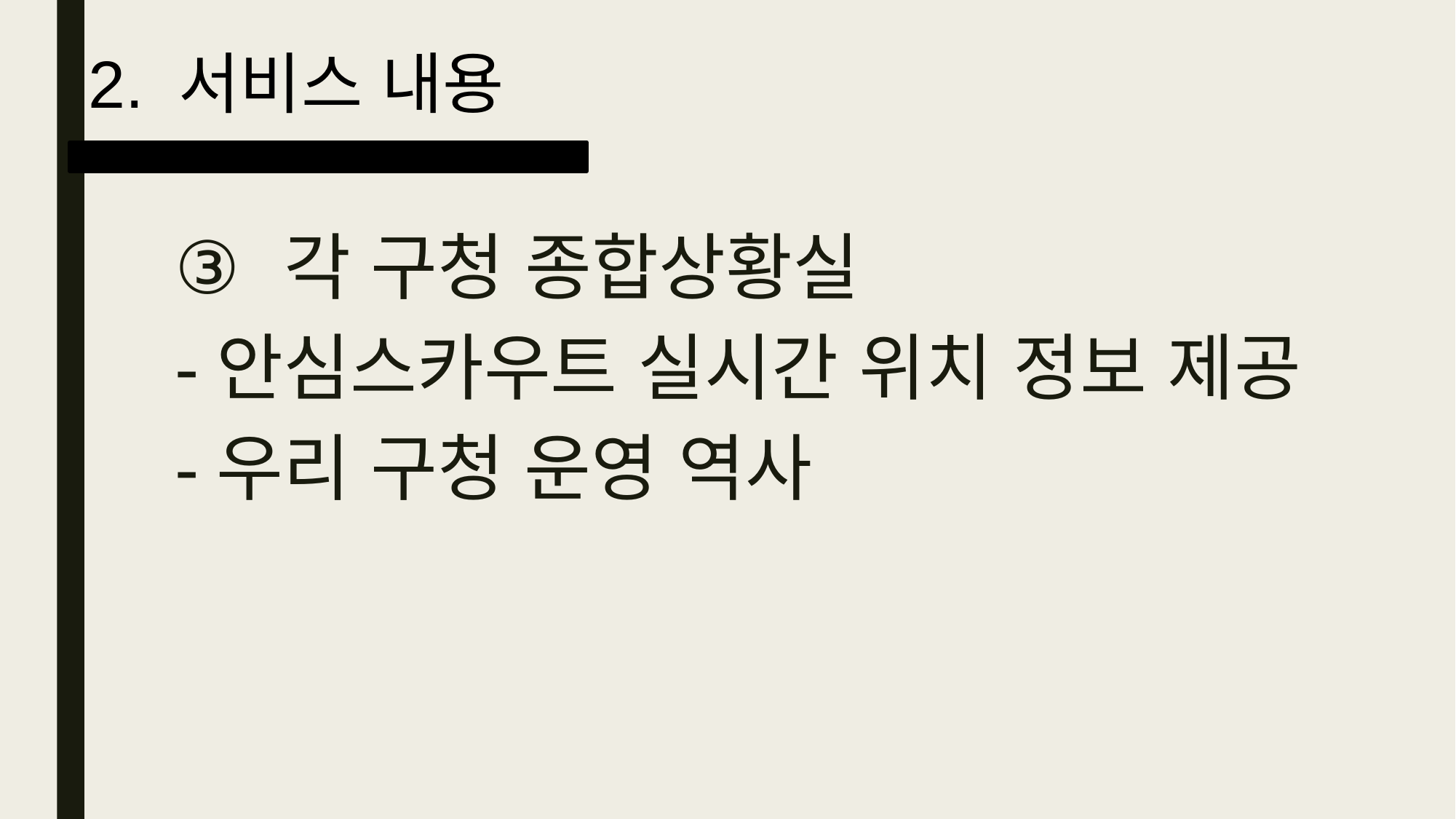

2. 서비스 내용

각 구청 종합상황실
-안심스카우트 실시간 위치 정보 제공
-우리 구청 운영 역사